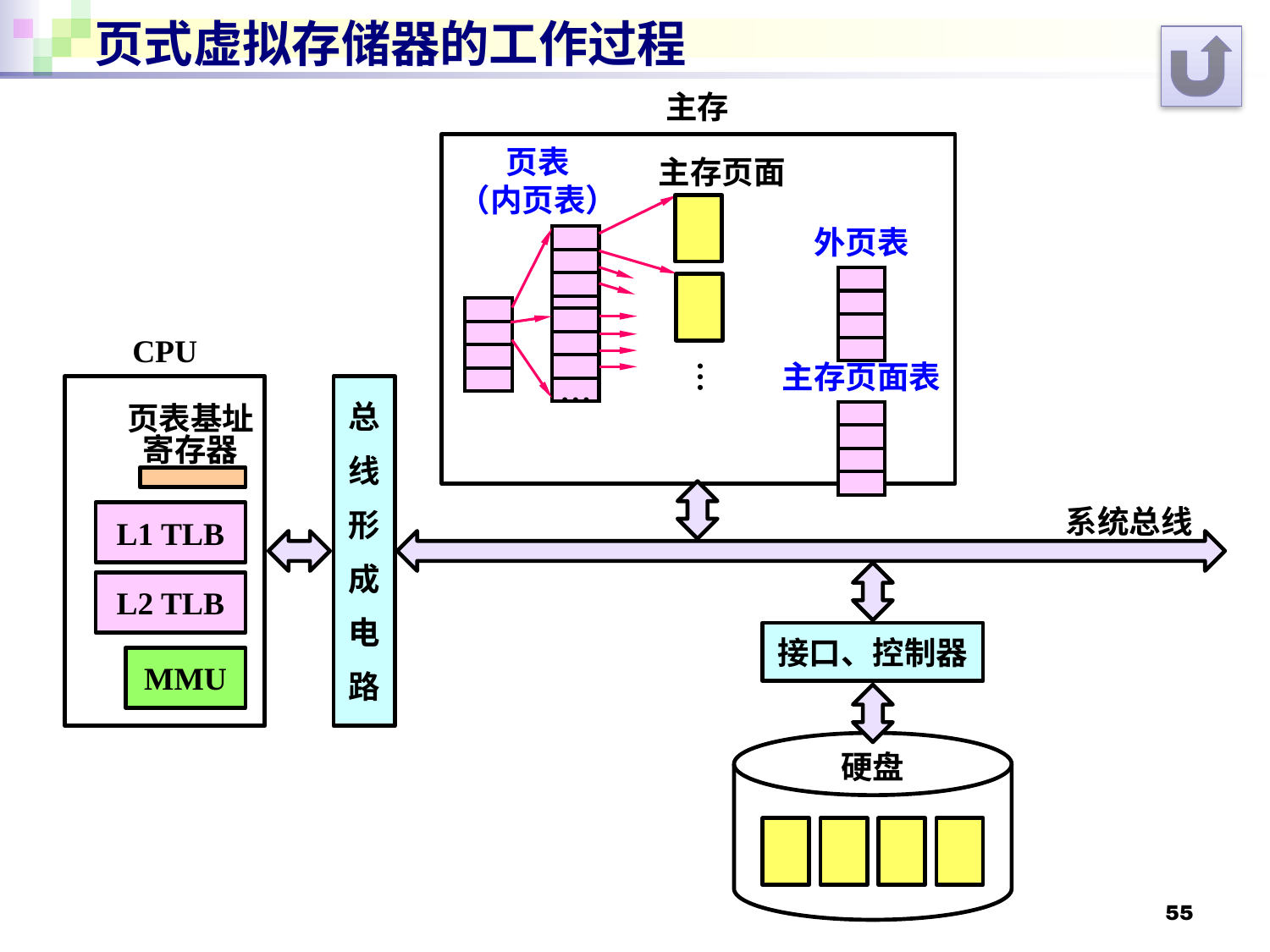

# 页式虚拟存储器的工作过程

主存

页表
（内页表）
主存页面

外页表
|  |
| --- |
|  |
|  |
|  |
|  |
| --- |
|  |
|  |
|  |

|  |
| --- |
|  |
|  |
|  |
|  |
| --- |
|  |
|  |
|  |
CPU
主存页面表
…
…

总
线
形
成
电
路
页表基址
寄存器
|  |
| --- |
|  |
|  |
|  |

系统总线
L1 TLB

L2 TLB
接口、控制器
MMU

硬盘

55